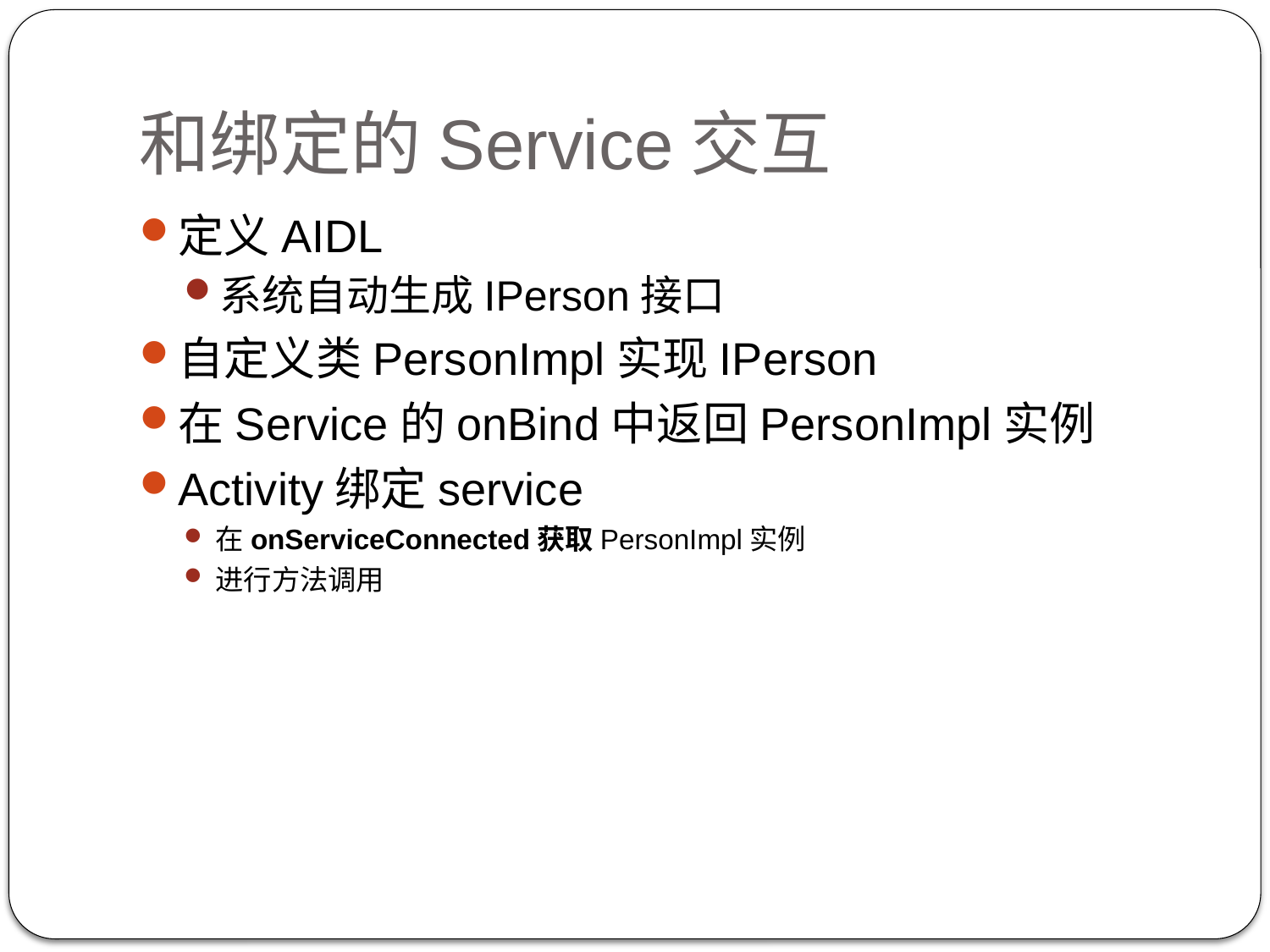

# 和绑定的Service交互
定义AIDL
系统自动生成IPerson接口
自定义类PersonImpl实现IPerson
在Service的onBind中返回PersonImpl实例
Activity绑定service
在onServiceConnected获取PersonImpl实例
进行方法调用